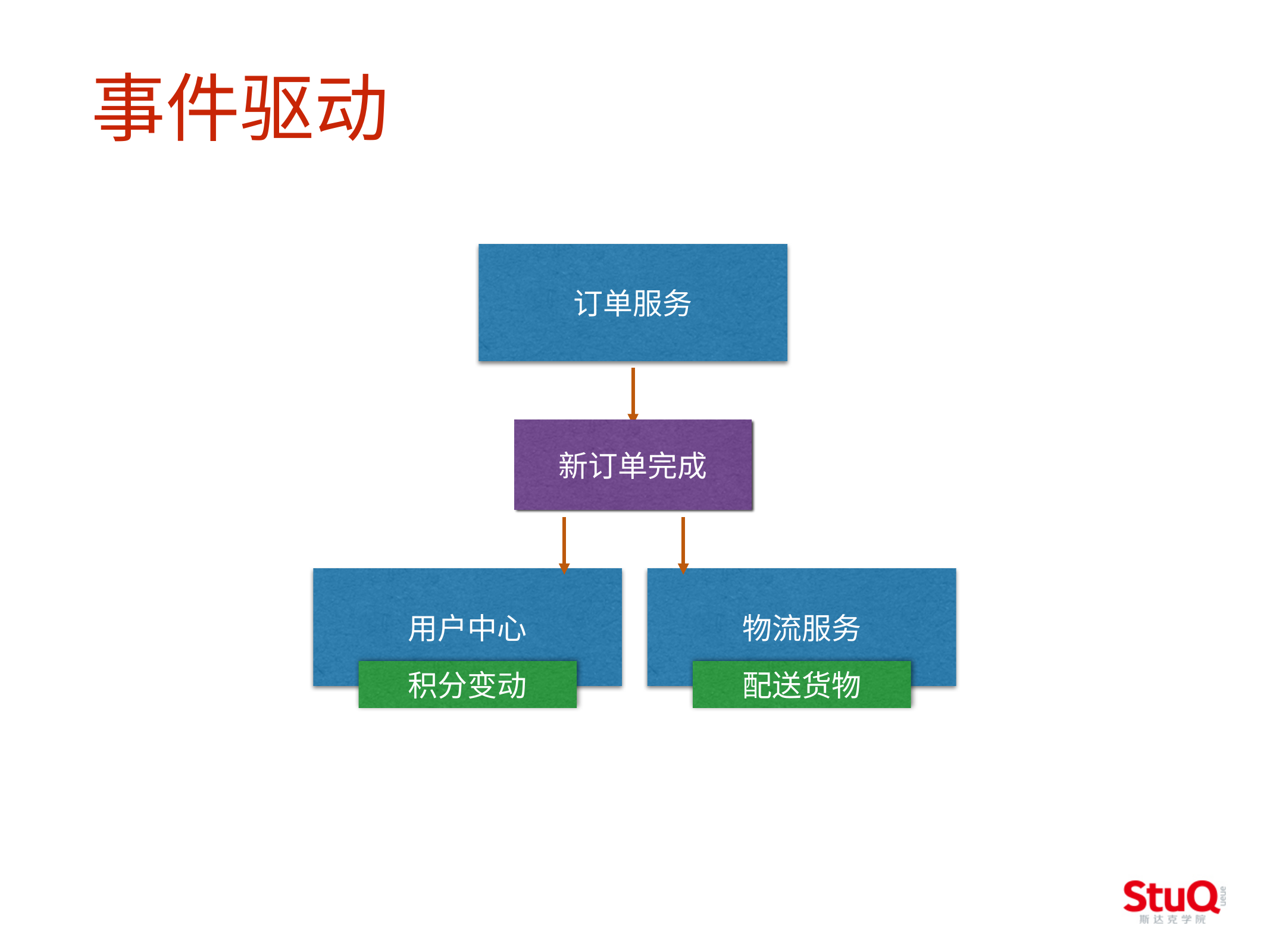

事件驱动
订单服务

新订单完成

用户中心
物流服务
积分变动
配送货物